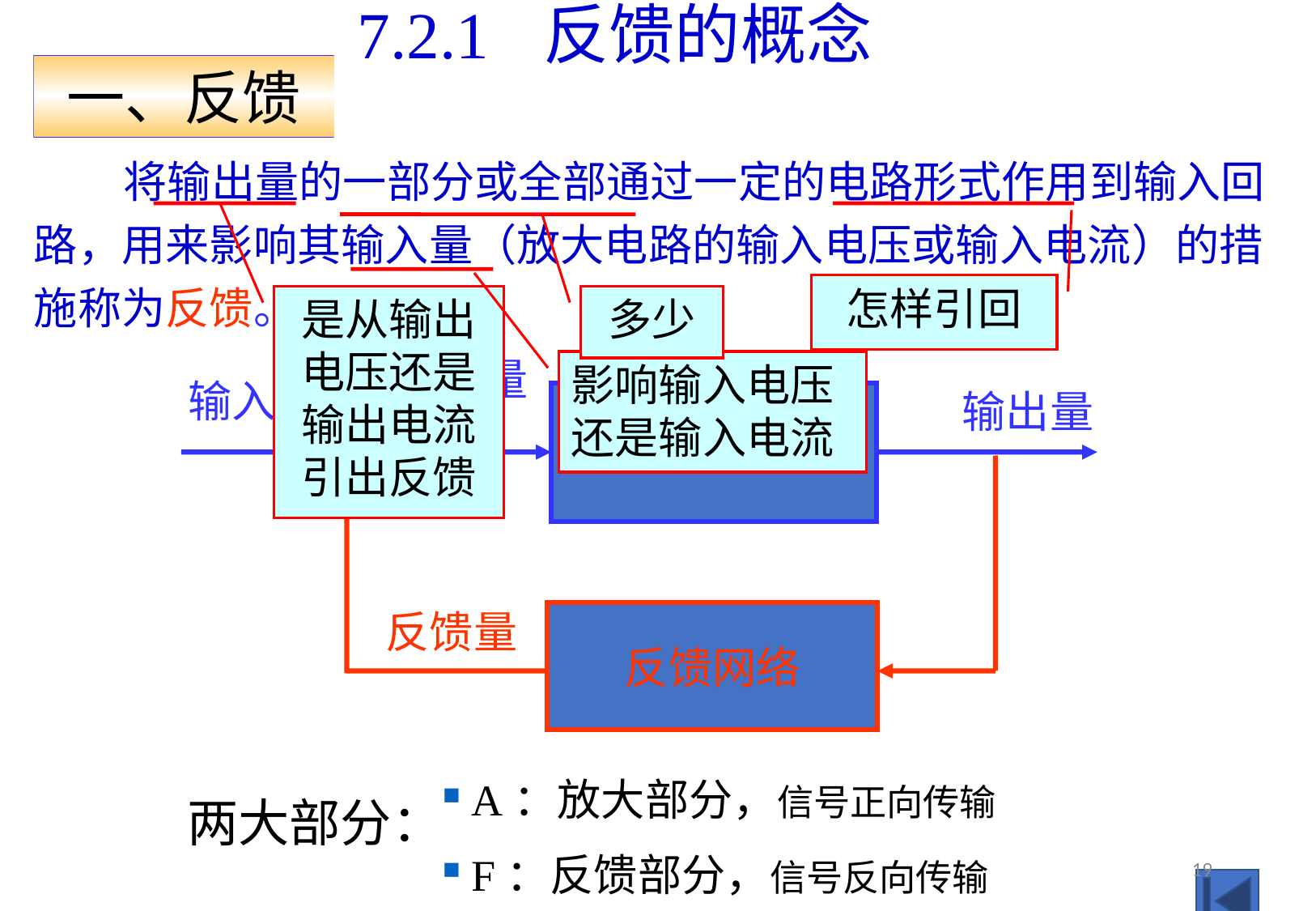

7.2.1   反馈的概念
一、反馈
        将输出量的一部分或全部通过一定的电路形式作用到输入回路，用来影响其输入量（放大电路的输入电压或输入电流）的措施称为反馈。

是从输出电压还是输出电流引出反馈

怎样引回

多少

影响输入电压还是输入电流
净输入量
输入量
输出量
基本放大电路

+

反馈网络

反馈量
A：放大部分，信号正向传输
F：反馈部分，信号反向传输
两大部分：
19